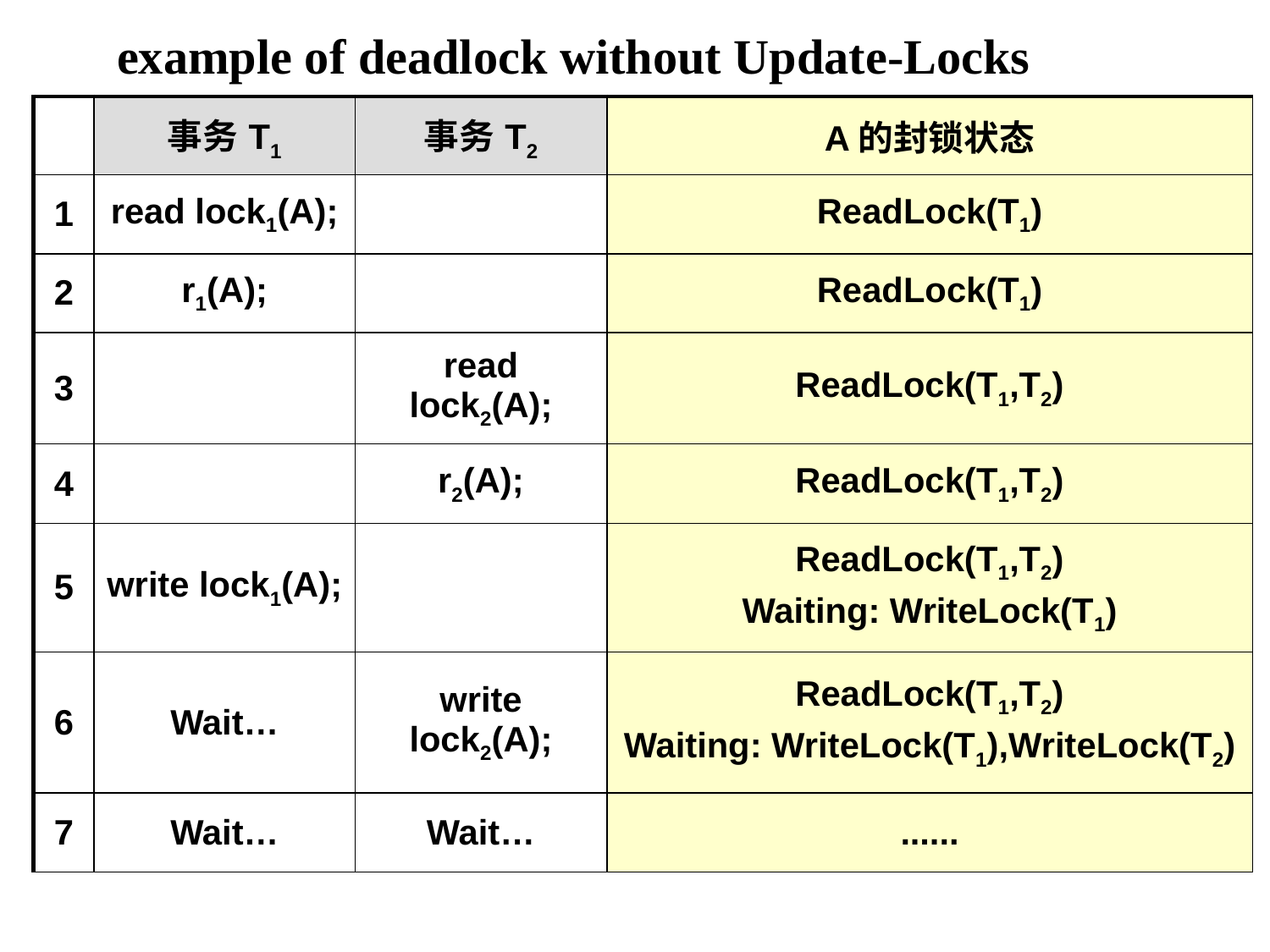

example of deadlock without Update-Locks
|  | 事务T1 | 事务T2 | A的封锁状态 |
| --- | --- | --- | --- |
| 1 | read lock1(A); |  | ReadLock(T1) |
| 2 | r1(A); |  | ReadLock(T1) |
| 3 |  | read lock2(A); | ReadLock(T1,T2) |
| 4 |  | r2(A); | ReadLock(T1,T2) |
| 5 | write lock1(A); |  | ReadLock(T1,T2) Waiting: WriteLock(T1) |
| 6 | Wait… | write lock2(A); | ReadLock(T1,T2) Waiting: WriteLock(T1),WriteLock(T2) |
| 7 | Wait… | Wait… | ...... |